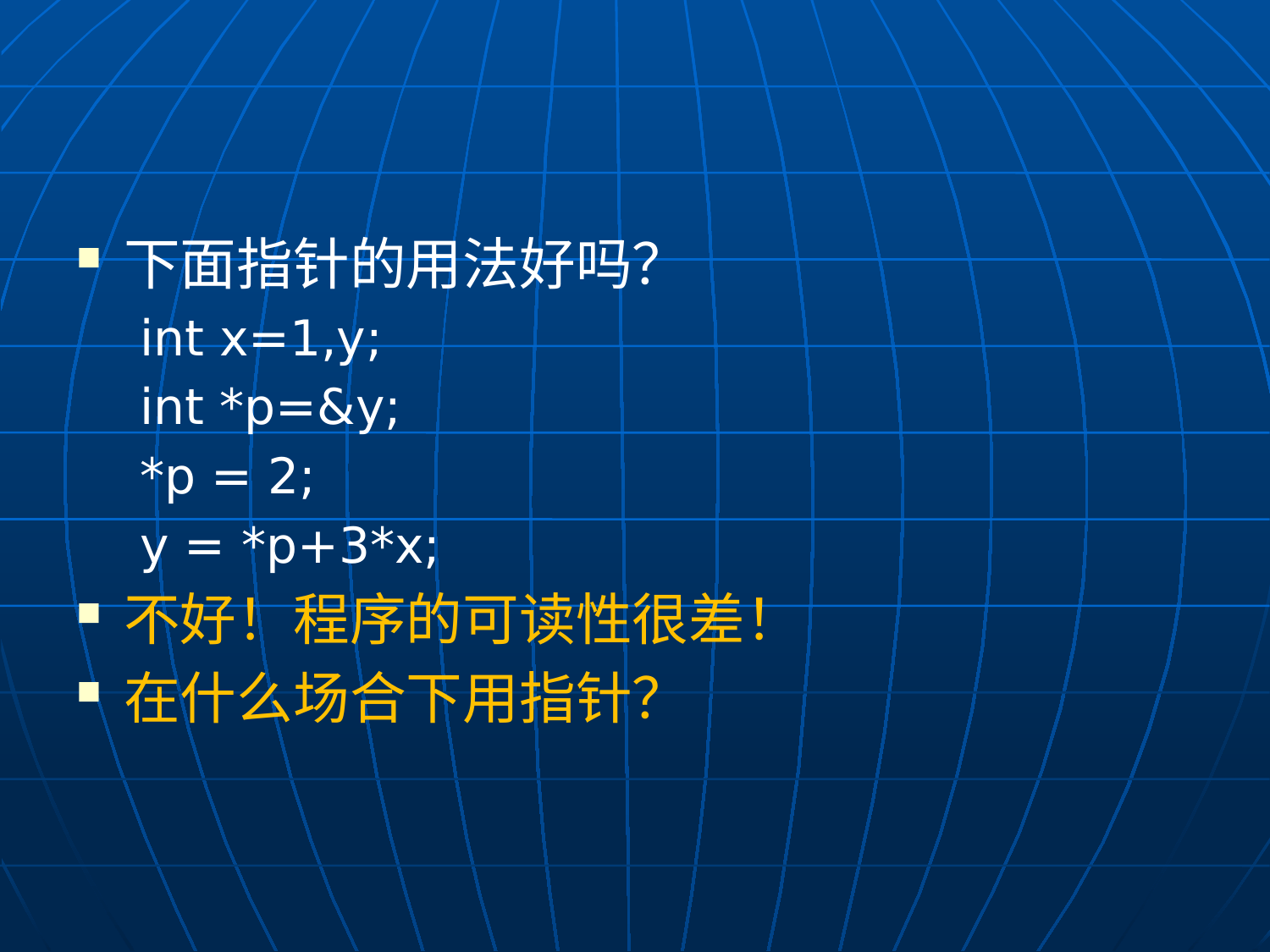

#
下面指针的用法好吗？
int x=1,y;
int *p=&y;
*p = 2;
y = *p+3*x;
不好！程序的可读性很差！
在什么场合下用指针？